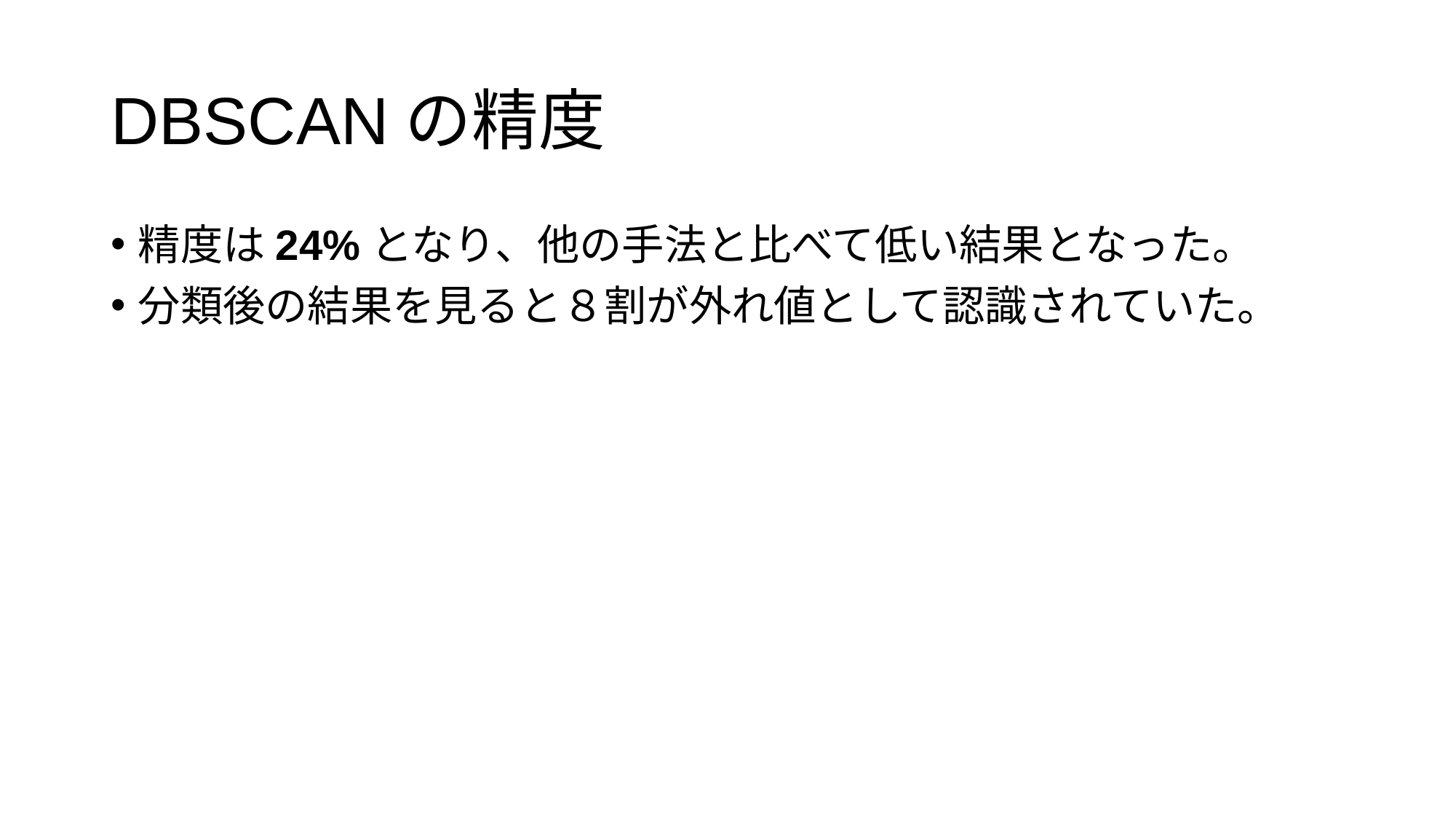

# DBSCANの精度
精度は24%となり、他の手法と比べて低い結果となった。
分類後の結果を見ると８割が外れ値として認識されていた。